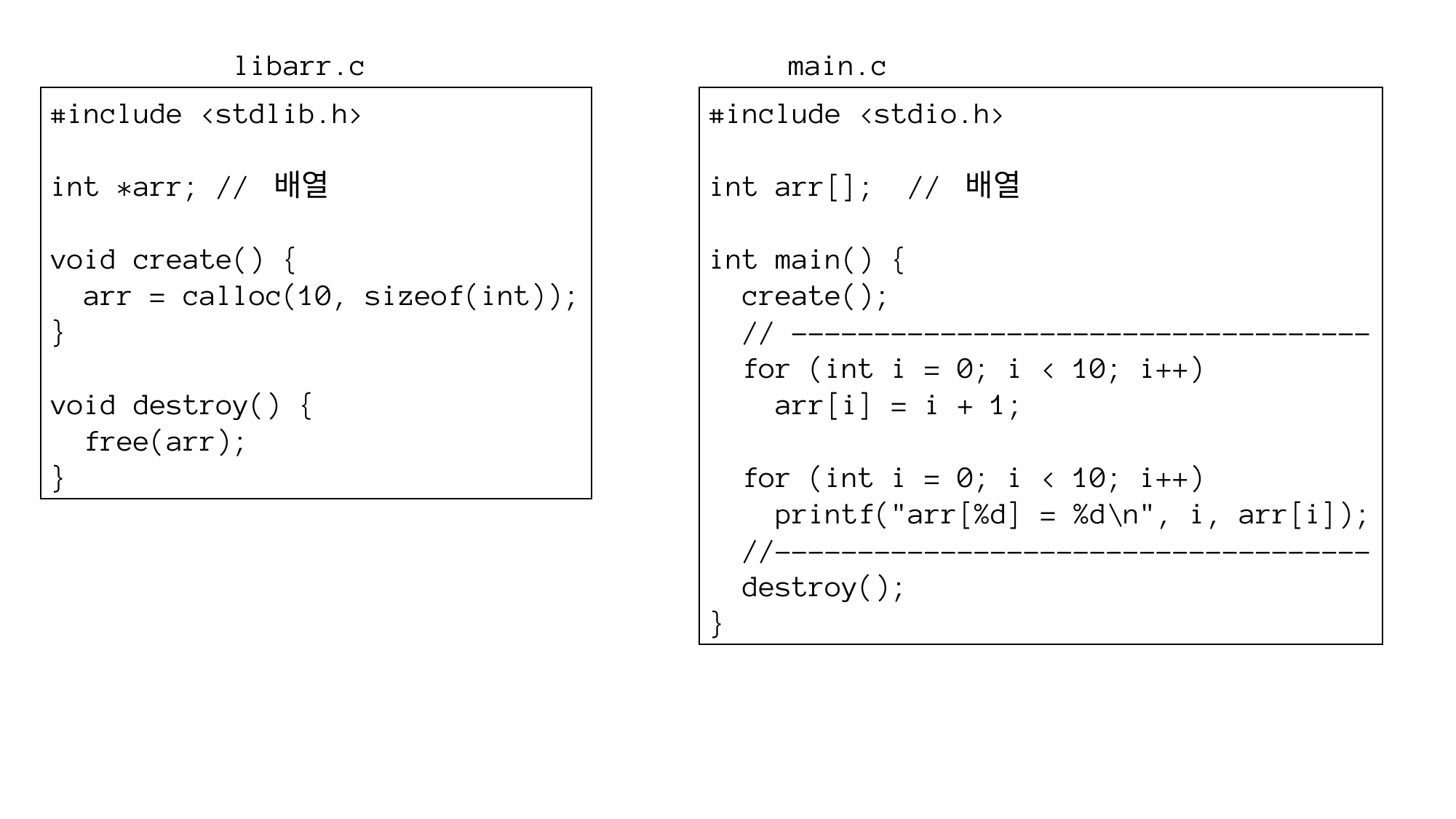

libarr.c
main.c
#include <stdlib.h>

int *arr; // 배열

void create() {
  arr = calloc(10, sizeof(int));
}

void destroy() {
  free(arr);
}
#include <stdio.h>

int arr[];  // 배열

int main() {
  create();
  // -----------------------------------
  for (int i = 0; i < 10; i++)
    arr[i] = i + 1;

  for (int i = 0; i < 10; i++)
    printf("arr[%d] = %d\n", i, arr[i]);
  //------------------------------------
  destroy();
}